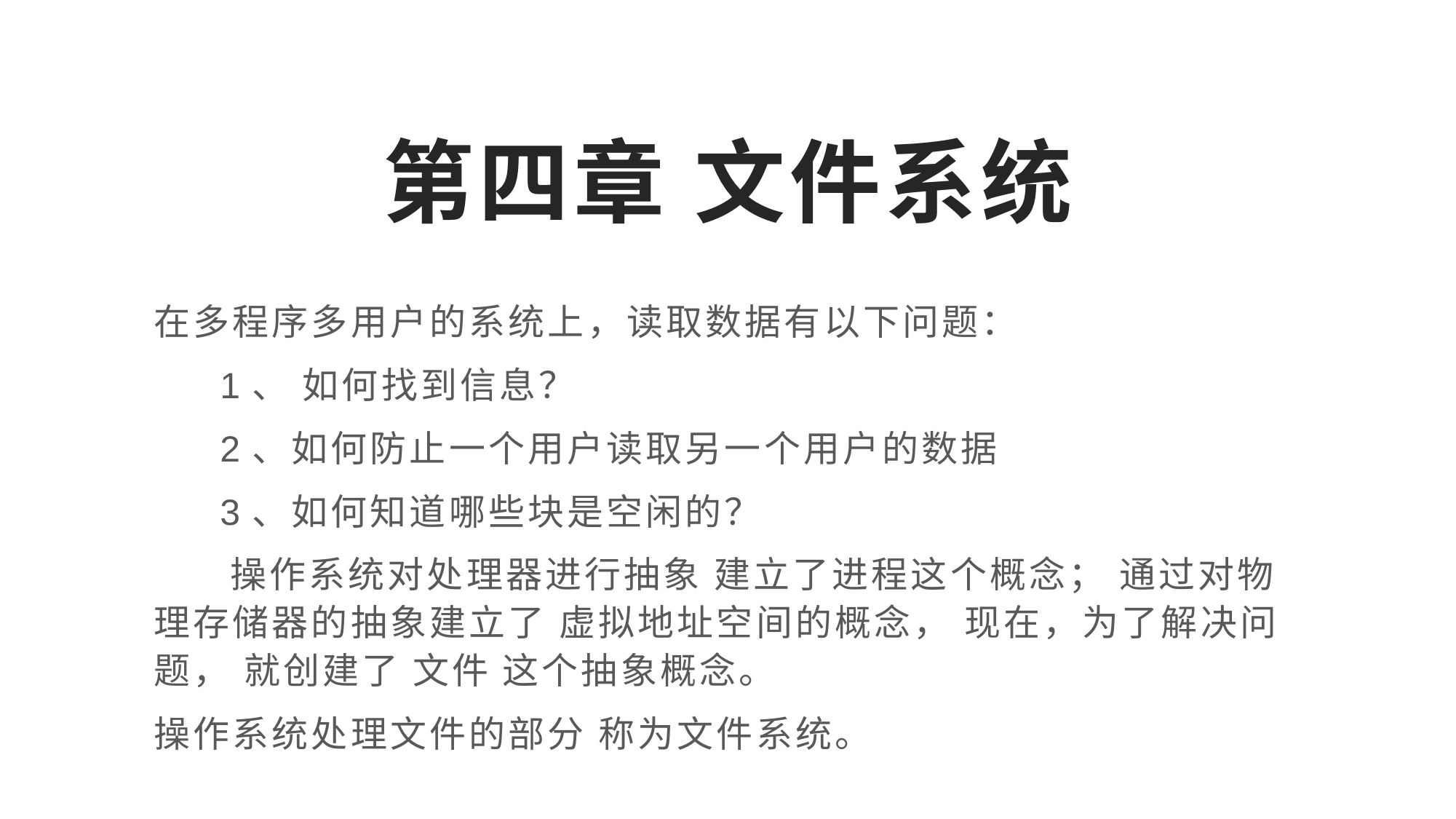

# 第四章 文件系统
在多程序多用户的系统上，读取数据有以下问题：
     1、 如何找到信息？
     2、如何防止一个用户读取另一个用户的数据
     3、如何知道哪些块是空闲的？
      操作系统对处理器进行抽象 建立了进程这个概念； 通过对物理存储器的抽象建立了 虚拟地址空间的概念， 现在，为了解决问题， 就创建了 文件 这个抽象概念。
操作系统处理文件的部分 称为文件系统。